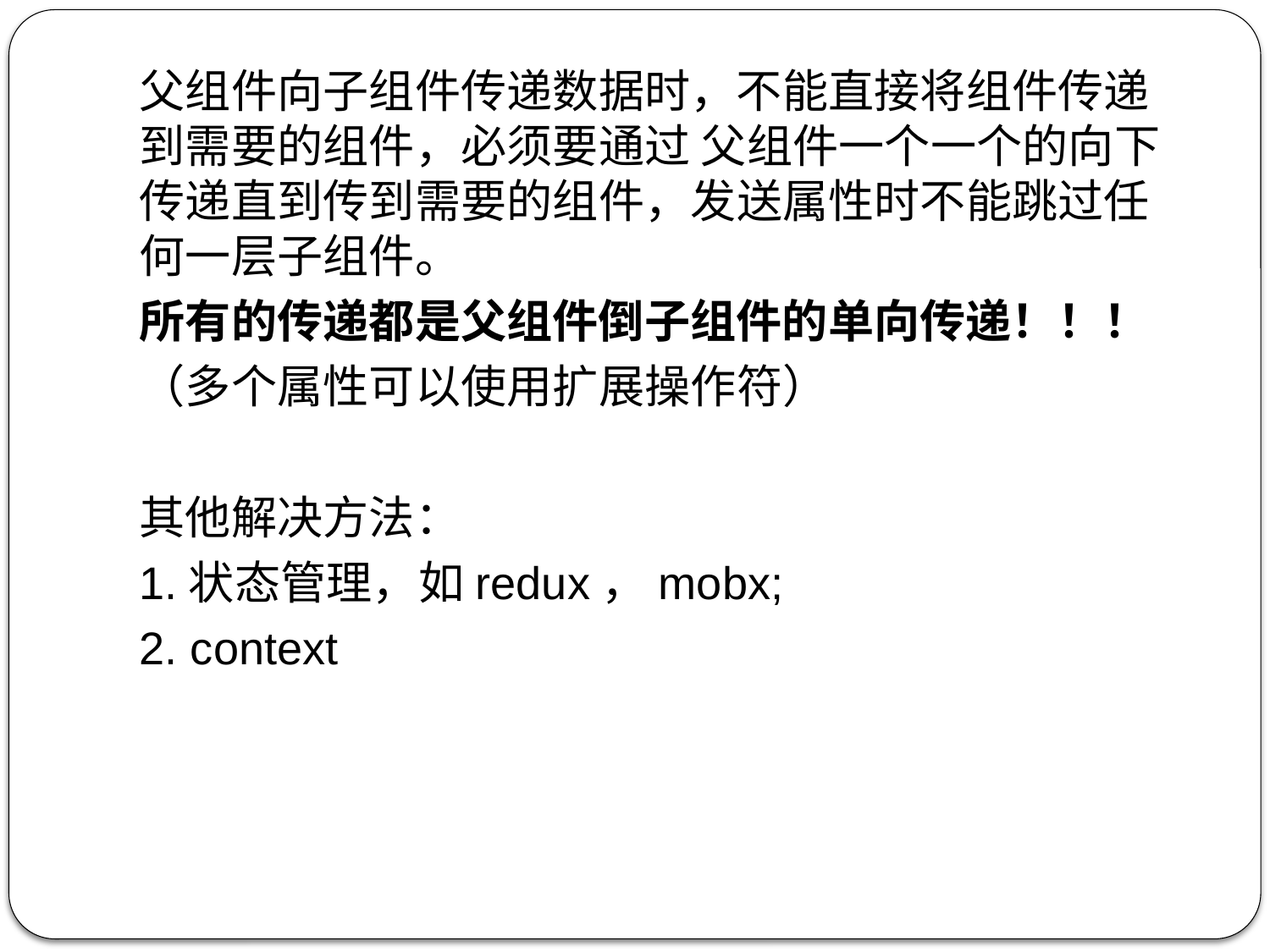

父组件向子组件传递数据时，不能直接将组件传递到需要的组件，必须要通过 父组件一个一个的向下传递直到传到需要的组件，发送属性时不能跳过任何一层子组件。
所有的传递都是父组件倒子组件的单向传递！！！
（多个属性可以使用扩展操作符）

其他解决方法：
1.状态管理，如redux，mobx;
2. context